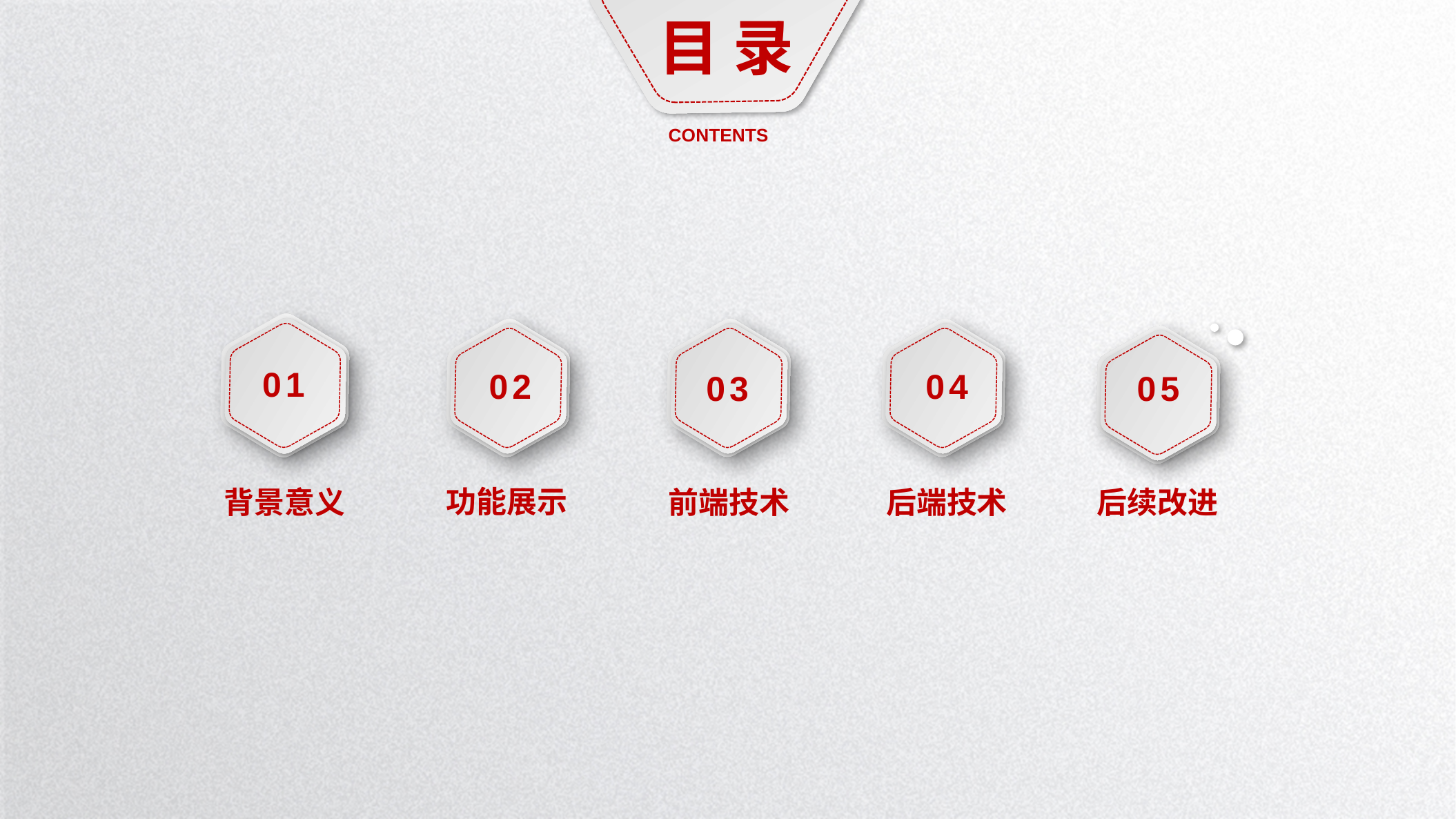

目 录
CONTENTS

01
02
04
03
05
功能展示
背景意义
前端技术
后端技术
后续改进